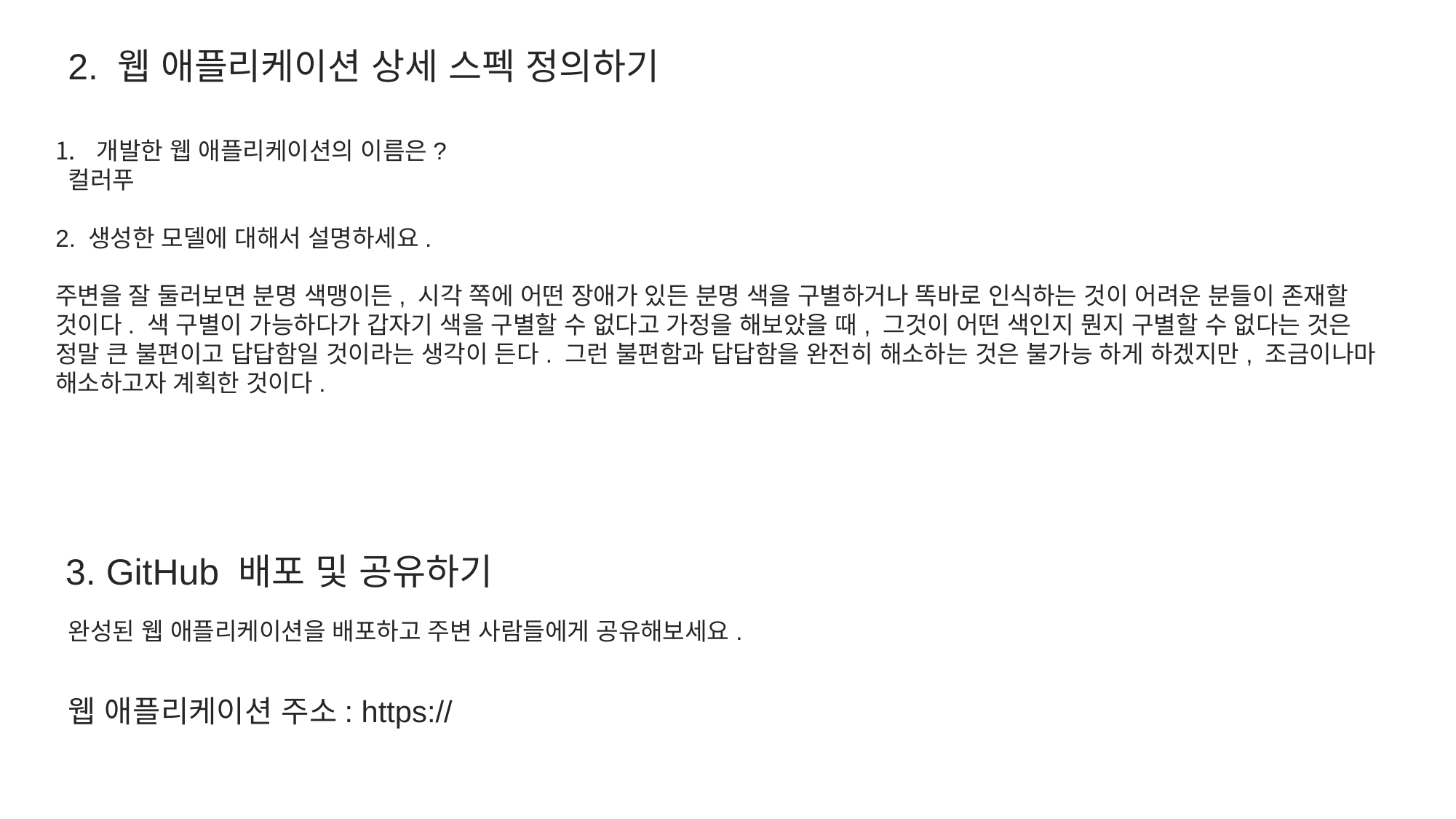

2. 웹 애플리케이션 상세 스펙 정의하기
개발한 웹 애플리케이션의 이름은?
 컬러푸

2. 생성한 모델에 대해서 설명하세요.

주변을 잘 둘러보면 분명 색맹이든, 시각 쪽에 어떤 장애가 있든 분명 색을 구별하거나 똑바로 인식하는 것이 어려운 분들이 존재할 것이다. 색 구별이 가능하다가 갑자기 색을 구별할 수 없다고 가정을 해보았을 때, 그것이 어떤 색인지 뭔지 구별할 수 없다는 것은 정말 큰 불편이고 답답함일 것이라는 생각이 든다. 그런 불편함과 답답함을 완전히 해소하는 것은 불가능 하게 하겠지만, 조금이나마 해소하고자 계획한 것이다.
3. GitHub 배포 및 공유하기
완성된 웹 애플리케이션을 배포하고 주변 사람들에게 공유해보세요.
웹 애플리케이션 주소: https://